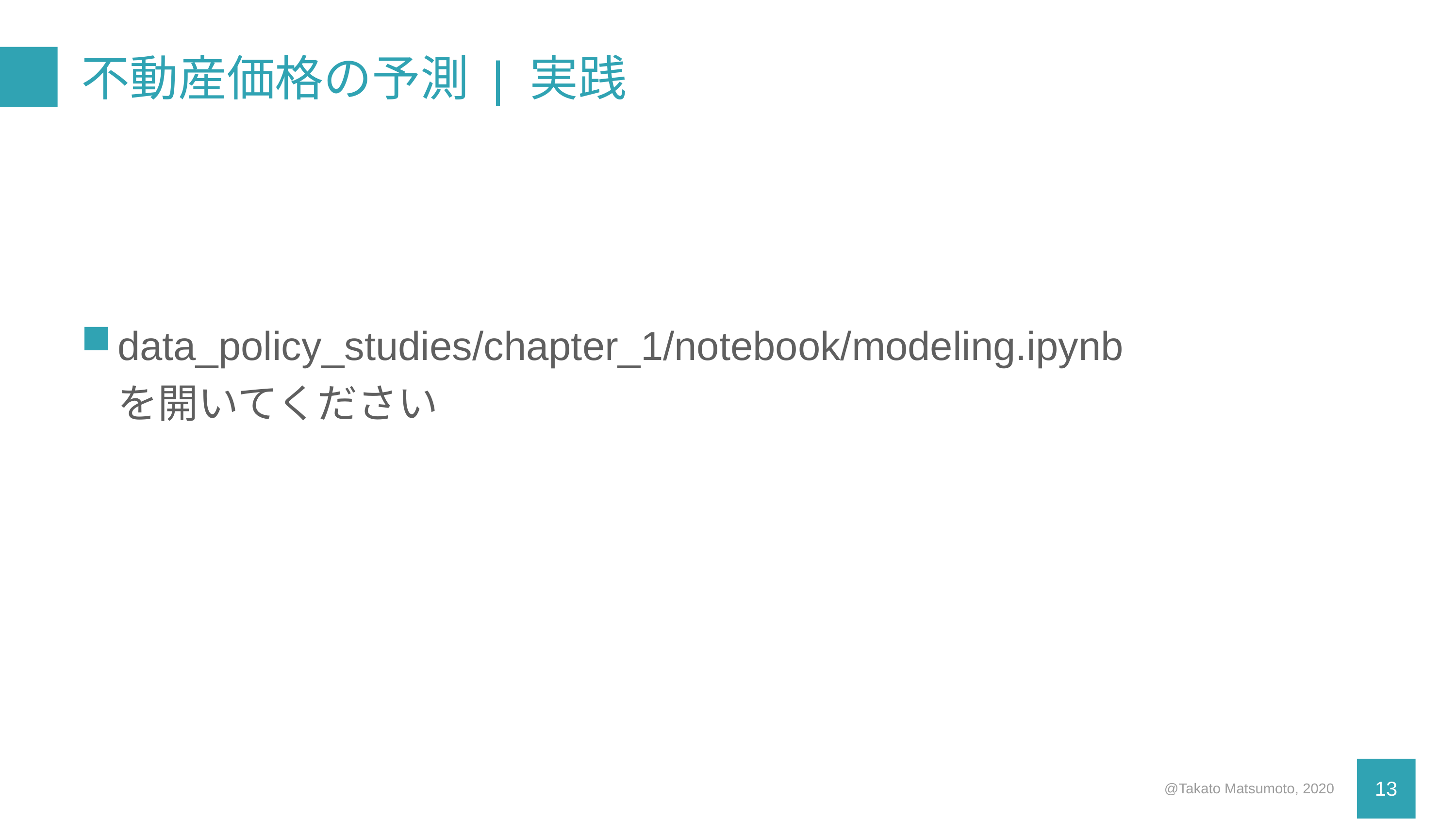

# 不動産価格の予測 | 実践
data_policy_studies/chapter_1/notebook/modeling.ipynb
を開いてください

@Takato Matsumoto, 2020
13